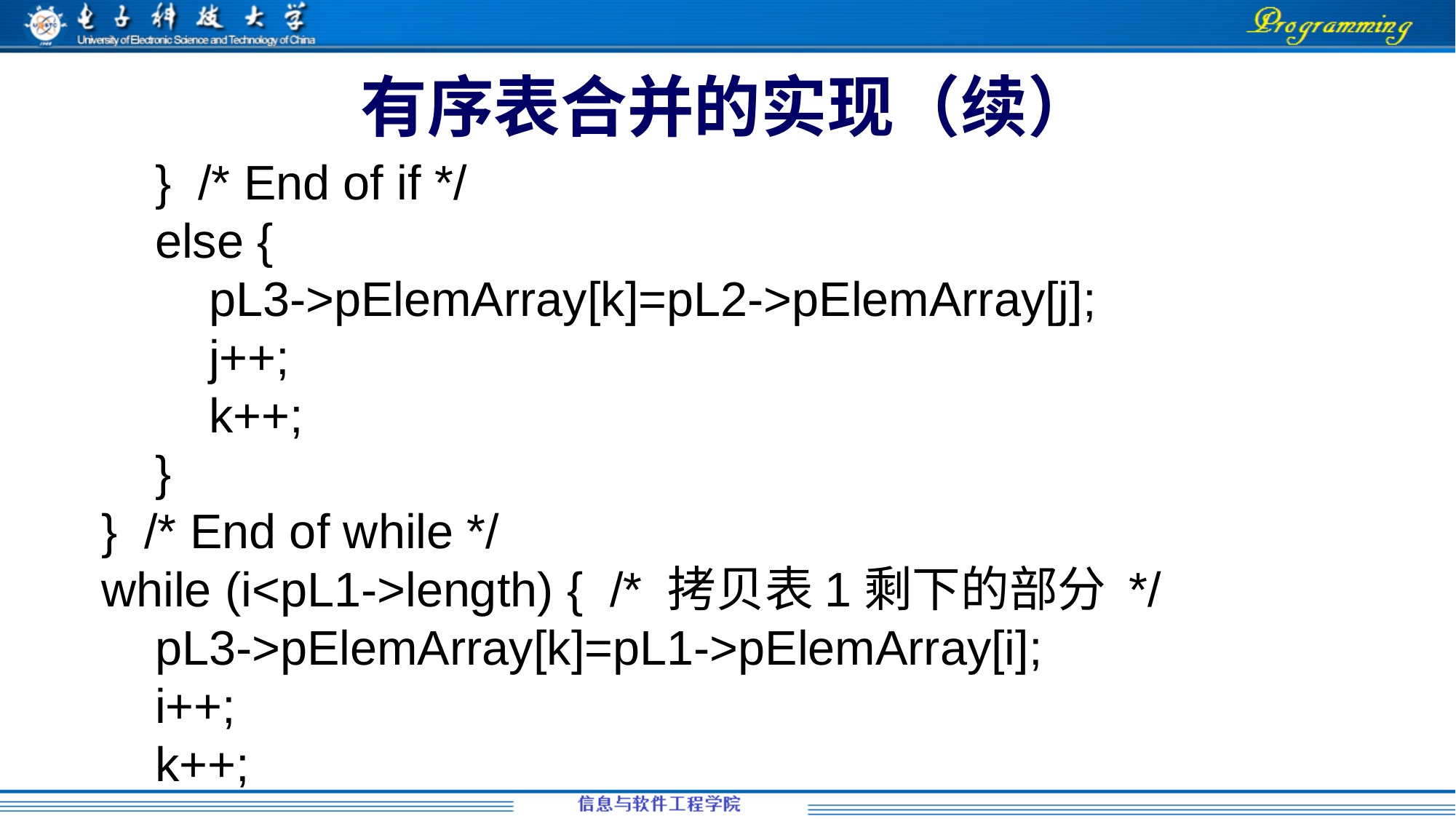

# 有序表合并的实现（续）
        }  /* End of if */
        else {
            pL3->pElemArray[k]=pL2->pElemArray[j];
            j++;
            k++;
        }
    }  /* End of while */
    while (i<pL1->length) {  /* 拷贝表1剩下的部分 */
        pL3->pElemArray[k]=pL1->pElemArray[i];
        i++;
        k++;